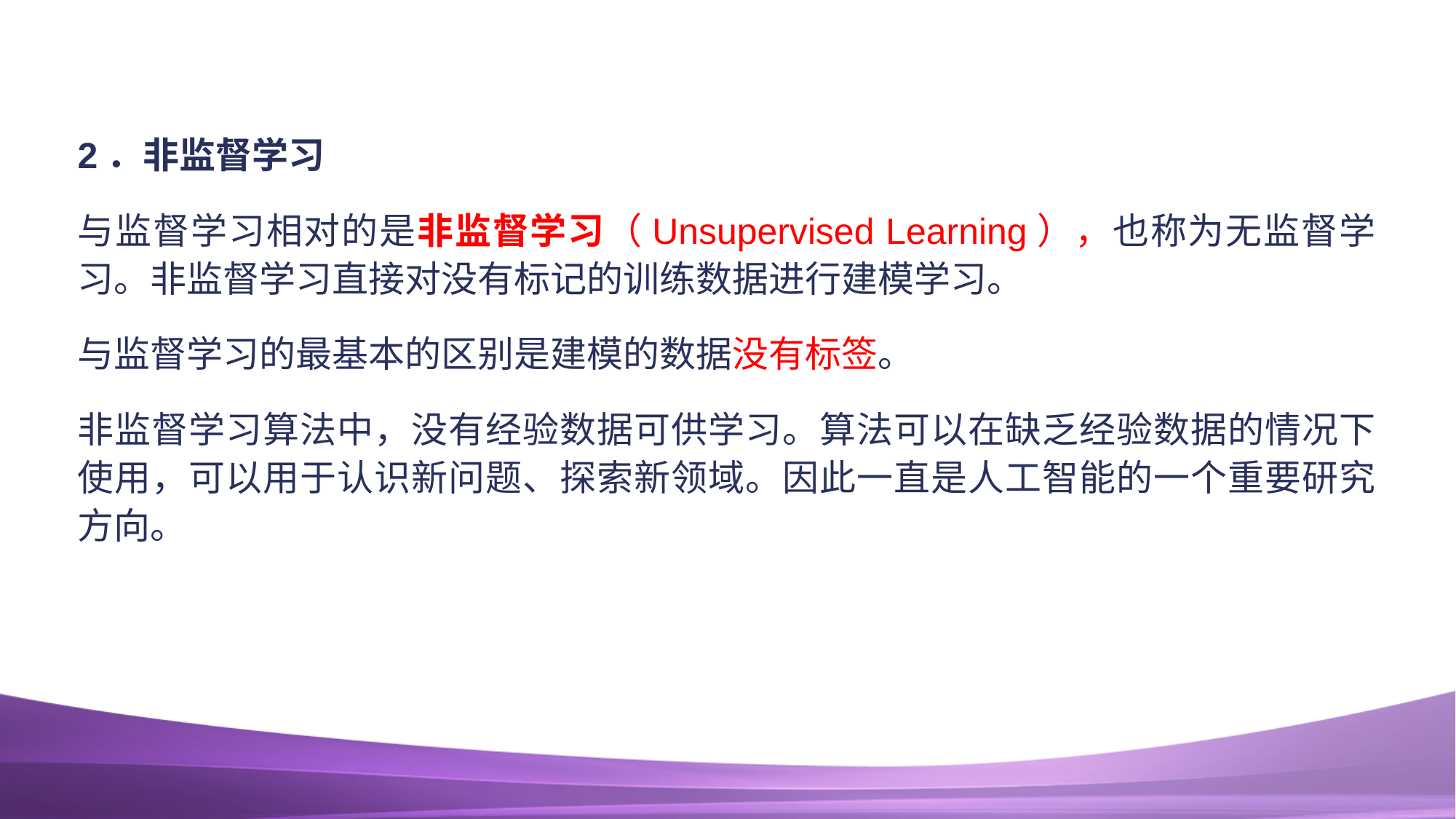

#
2．非监督学习
与监督学习相对的是非监督学习（Unsupervised Learning），也称为无监督学习。非监督学习直接对没有标记的训练数据进行建模学习。
与监督学习的最基本的区别是建模的数据没有标签。
非监督学习算法中，没有经验数据可供学习。算法可以在缺乏经验数据的情况下使用，可以用于认识新问题、探索新领域。因此一直是人工智能的一个重要研究方向。